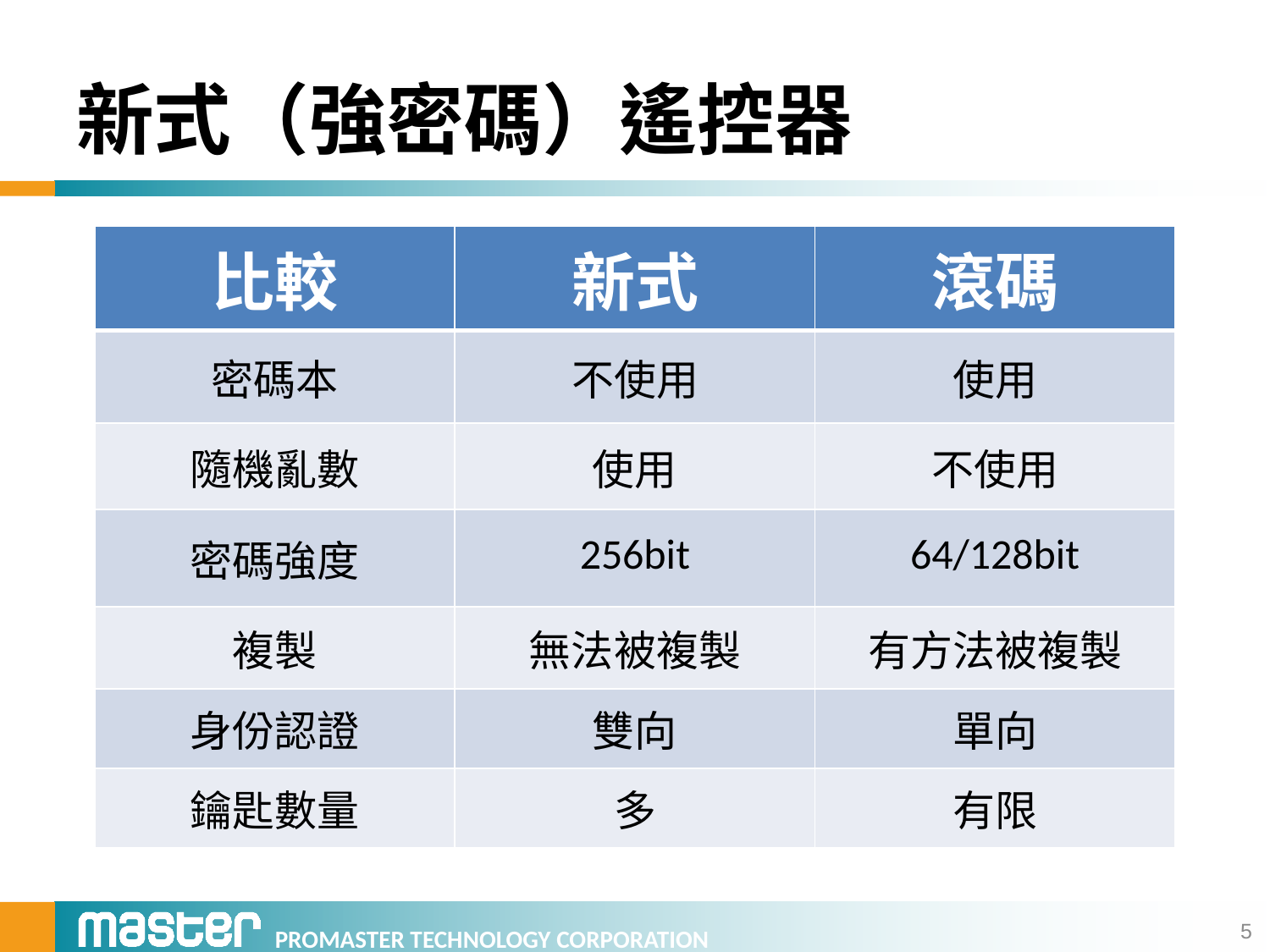

# 新式（強密碼）遙控器
| 比較 | 新式 | 滾碼 |
| --- | --- | --- |
| 密碼本 | 不使用 | 使用 |
| 隨機亂數 | 使用 | 不使用 |
| 密碼強度 | 256bit | 64/128bit |
| 複製 | 無法被複製 | 有方法被複製 |
| 身份認證 | 雙向 | 單向 |
| 鑰匙數量 | 多 | 有限 |
5